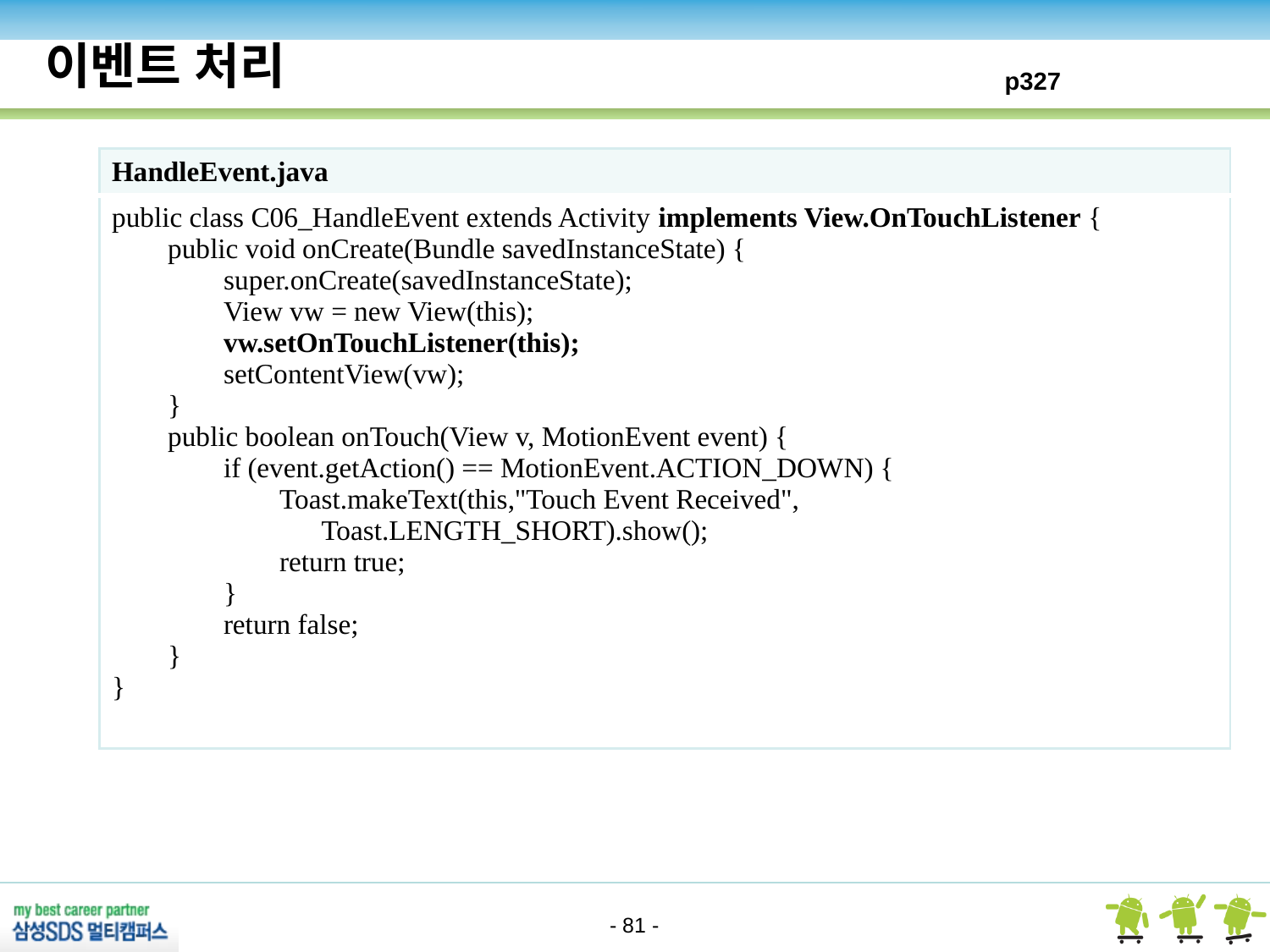

이벤트 처리
p327
| HandleEvent.java |
| --- |
| public class C06\_HandleEvent extends Activity implements View.OnTouchListener { public void onCreate(Bundle savedInstanceState) { super.onCreate(savedInstanceState); View vw = new View(this); vw.setOnTouchListener(this); setContentView(vw); } public boolean onTouch(View v, MotionEvent event) { if (event.getAction() == MotionEvent.ACTION\_DOWN) { Toast.makeText(this,"Touch Event Received", Toast.LENGTH\_SHORT).show(); return true; } return false; } } |
- 81 -